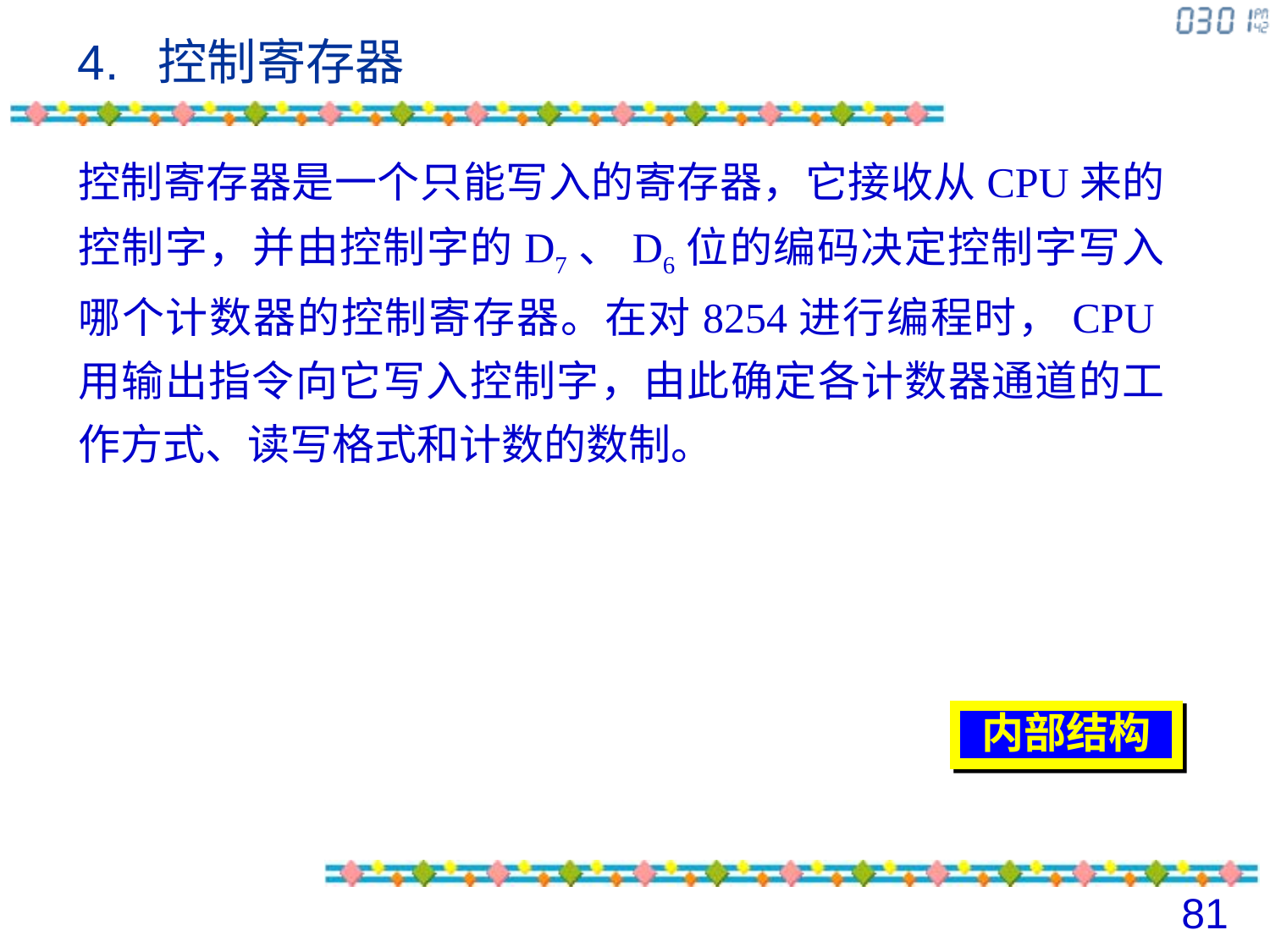

# 4.  控制寄存器
控制寄存器是一个只能写入的寄存器，它接收从CPU来的控制字，并由控制字的D7、D6位的编码决定控制字写入哪个计数器的控制寄存器。在对8254进行编程时，CPU用输出指令向它写入控制字，由此确定各计数器通道的工作方式、读写格式和计数的数制。
内部结构